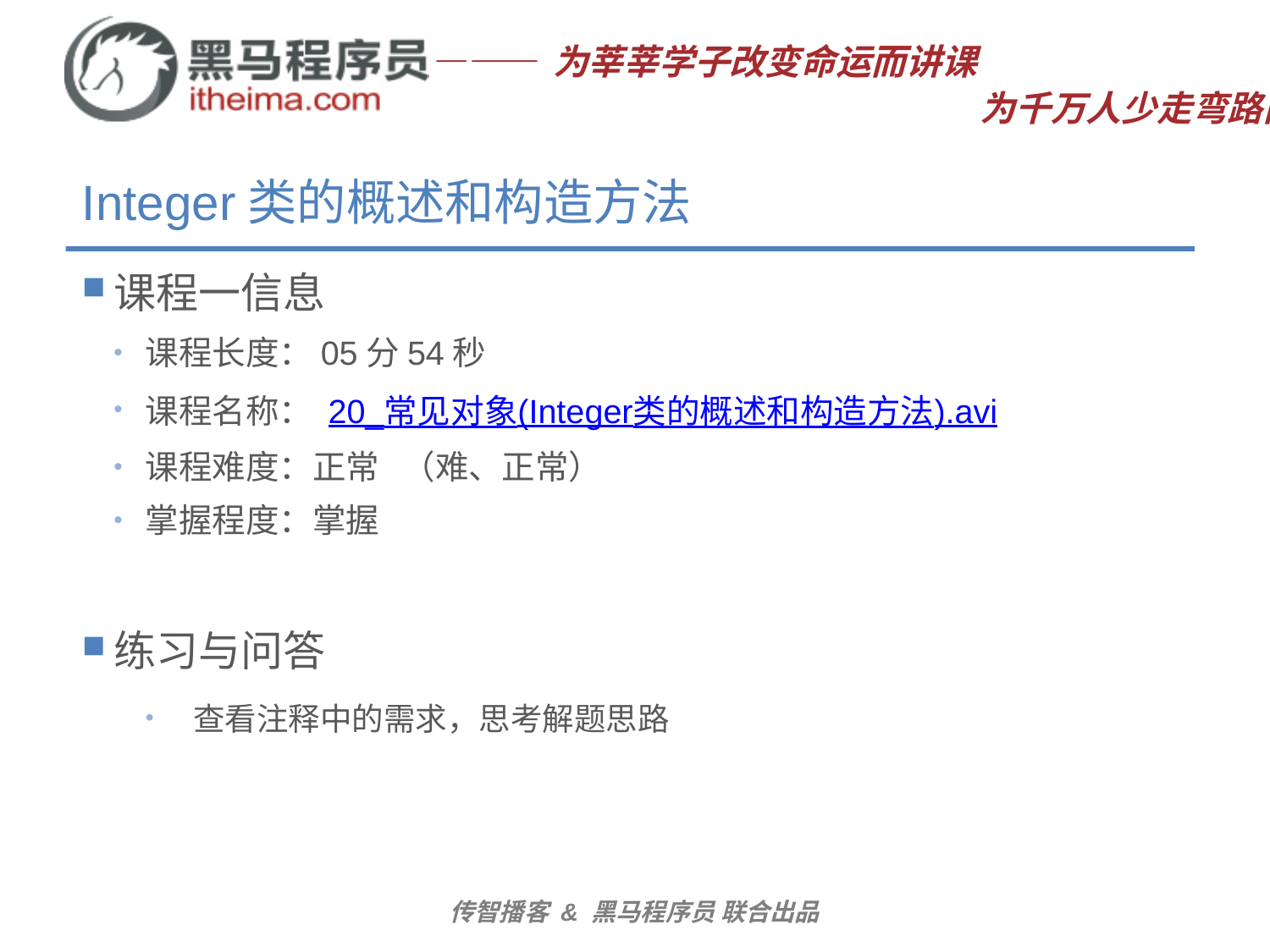

# Integer类的概述和构造方法
课程一信息
课程长度：05分54秒
课程名称： 20_常见对象(Integer类的概述和构造方法).avi
课程难度：正常   （难、正常）
掌握程度：掌握

练习与问答
查看注释中的需求，思考解题思路